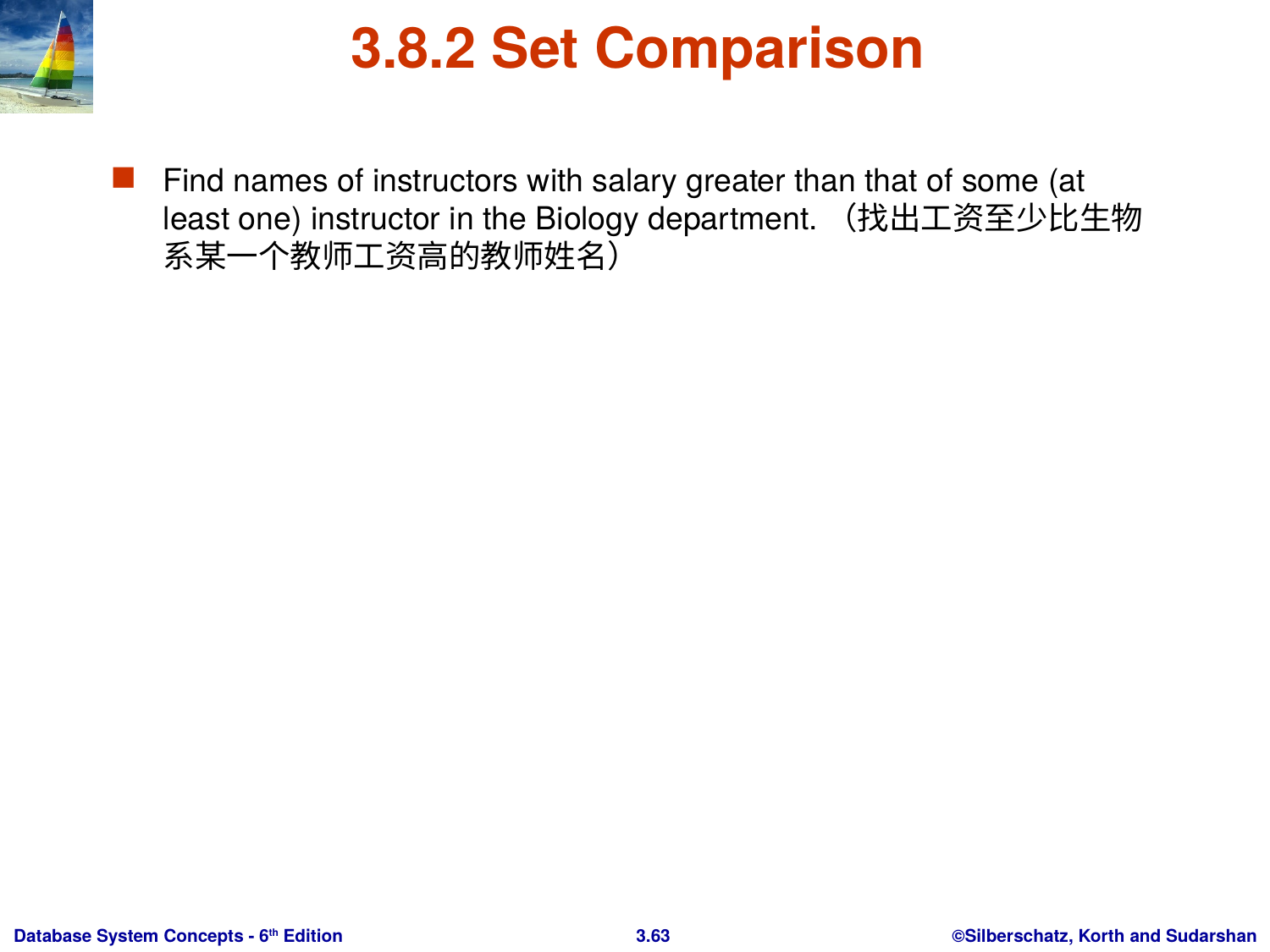

# 3.8.2 Set Comparison
Find names of instructors with salary greater than that of some (at least one) instructor in the Biology department.（找出工资至少比生物系某一个教师工资高的教师姓名）